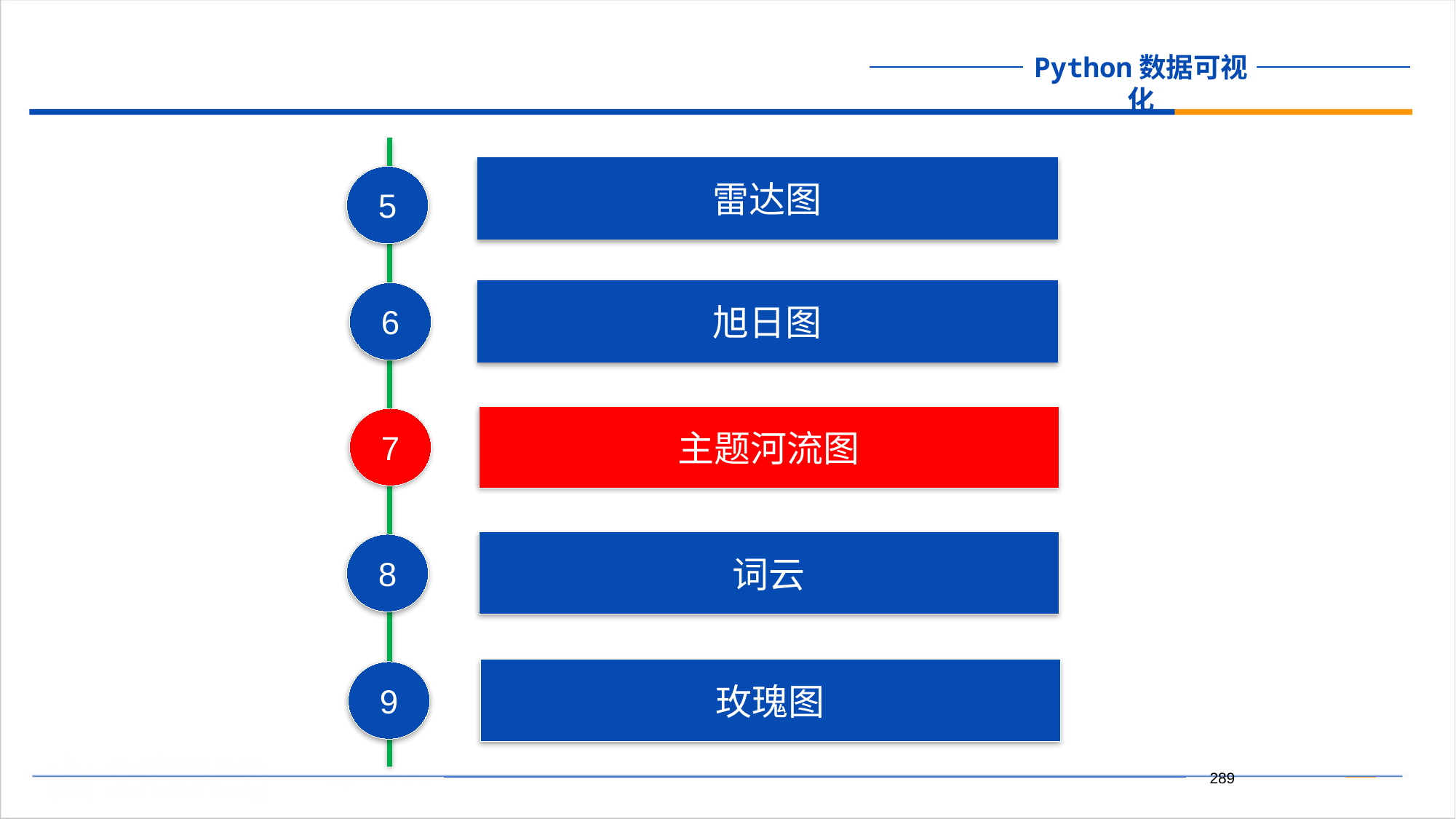

雷达图
5
旭日图
6
主题河流图
7
词云
8
玫瑰图
9